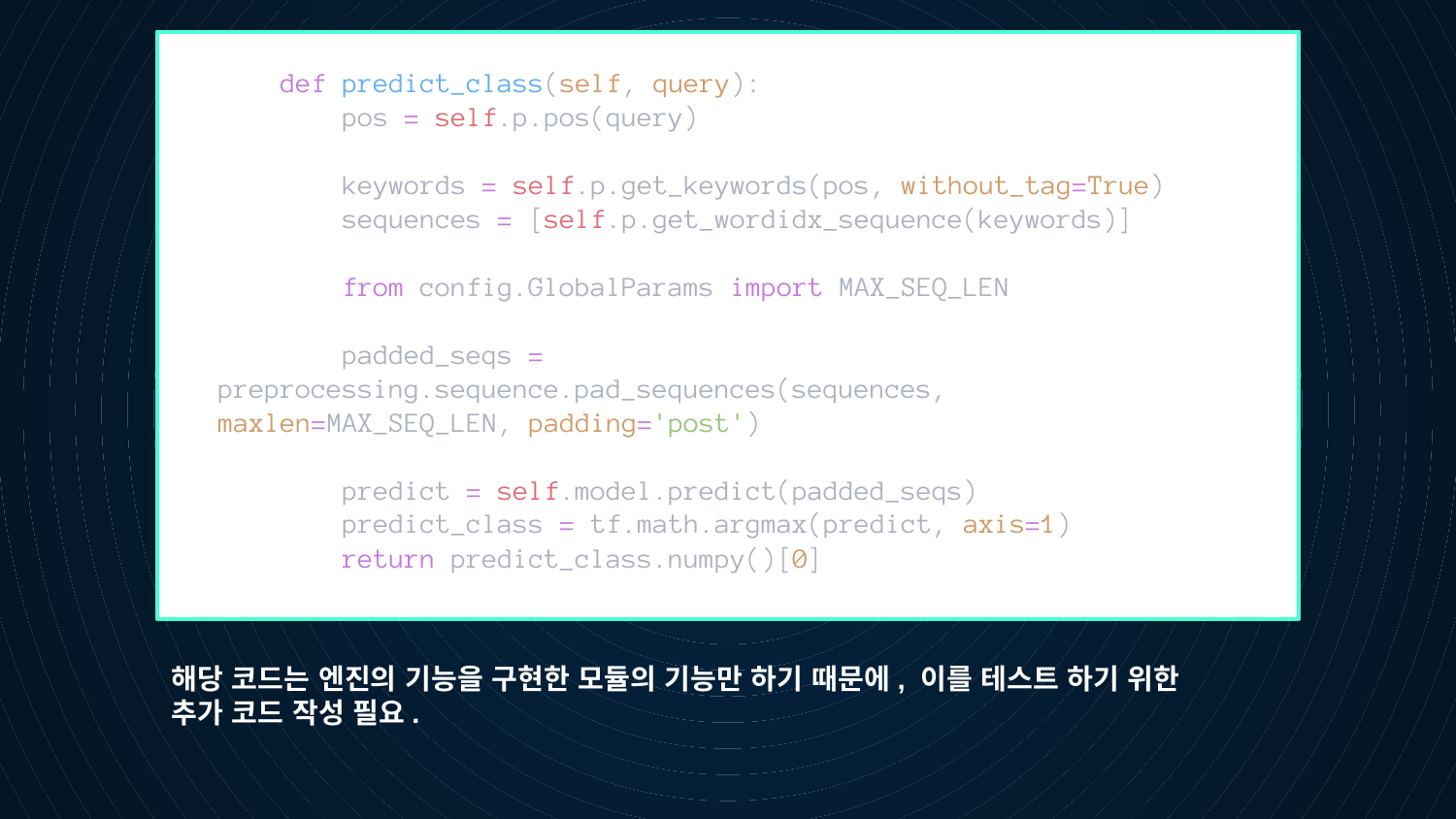

def predict_class(self, query):
        pos = self.p.pos(query)
        keywords = self.p.get_keywords(pos, without_tag=True)
        sequences = [self.p.get_wordidx_sequence(keywords)]
        from config.GlobalParams import MAX_SEQ_LEN
        padded_seqs = preprocessing.sequence.pad_sequences(sequences, maxlen=MAX_SEQ_LEN, padding='post')
        predict = self.model.predict(padded_seqs)
        predict_class = tf.math.argmax(predict, axis=1)
        return predict_class.numpy()[0]
해당 코드는 엔진의 기능을 구현한 모듈의 기능만 하기 때문에, 이를 테스트 하기 위한
추가 코드 작성 필요.